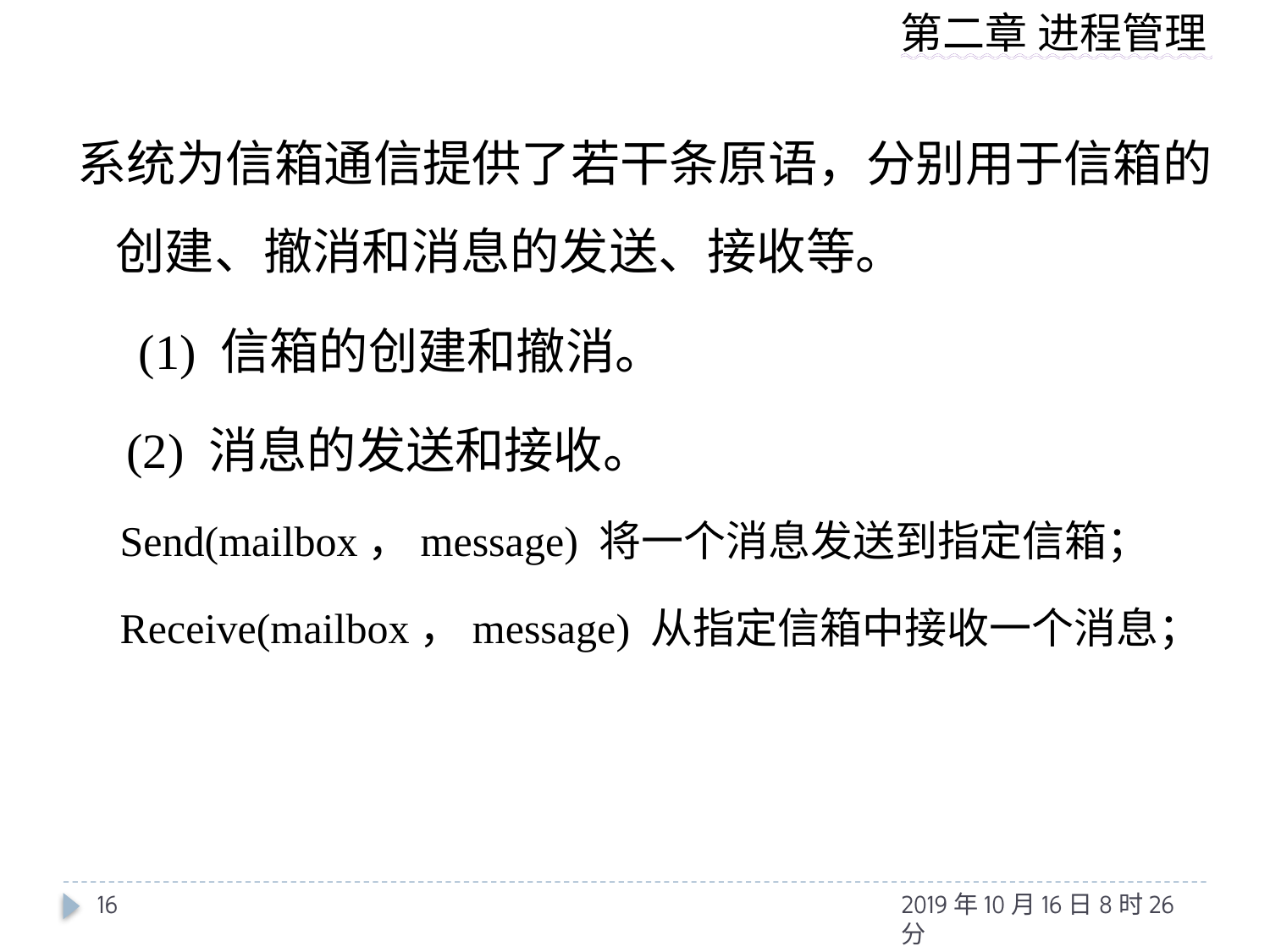

系统为信箱通信提供了若干条原语，分别用于信箱的创建、撤消和消息的发送、接收等。
　(1) 信箱的创建和撤消。
    (2) 消息的发送和接收。
    Send(mailbox，message) 将一个消息发送到指定信箱；
    Receive(mailbox，message) 从指定信箱中接收一个消息；

16
2019年10月16日8时26分